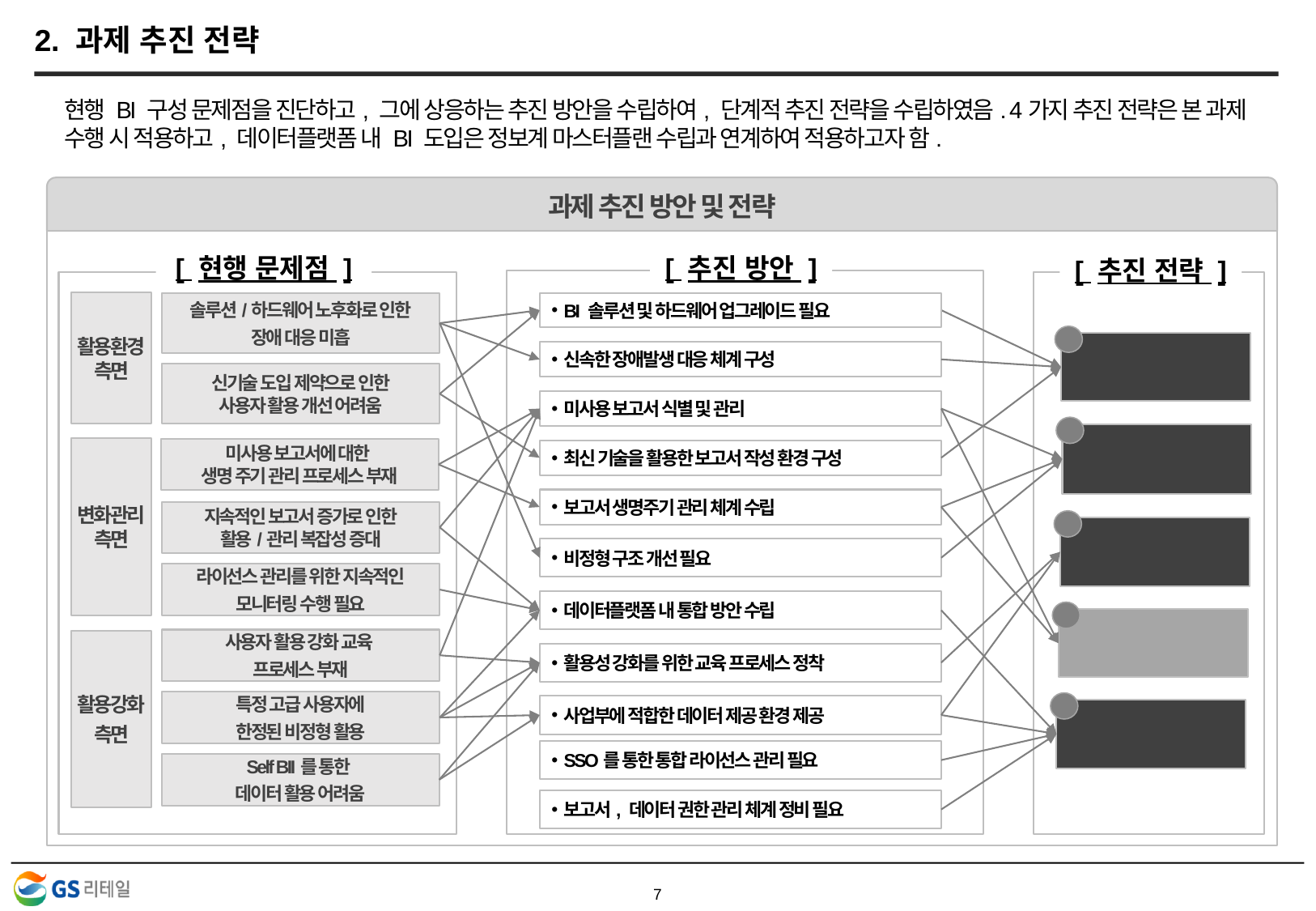

# 2. 과제 추진 전략
현행 BI 구성 문제점을 진단하고, 그에 상응하는 추진 방안을 수립하여, 단계적 추진 전략을 수립하였음. 4가지 추진 전략은 본 과제 수행 시 적용하고, 데이터플랫폼 내 BI 도입은 정보계 마스터플랜 수립과 연계하여 적용하고자 함.
과제 추진 방안 및 전략

[ 현행 문제점 ]
[ 추진 방안 ]
[ 추진 전략 ]

활용환경
측면
BI 솔루션 및 하드웨어 업그레이드 필요
솔루션/하드웨어 노후화로 인한
장애 대응 미흡
1
솔루션 및 하드웨어
업그레이드
신속한 장애발생 대응 체계 구성
신기술 도입 제약으로 인한
사용자 활용 개선 어려움
미사용 보고서 식별 및 관리
2
보고서 관리
관리/구조 개선
변화관리
측면
미사용 보고서에 대한
생명 주기 관리 프로세스 부재
최신 기술을 활용한 보고서 작성 환경 구성
보고서 생명주기 관리 체계 수립
지속적인 보고서 증가로 인한
활용/관리 복잡성 증대
3
BI 교육 방안
수립
비정형 구조 개선 필요
라이선스 관리를 위한 지속적인
모니터링 수행 필요
데이터플랫폼 내 통합 방안 수립
4
BI 보고서
관리 체계 수립
사용자 활용 강화 교육
프로세스 부재
활용강화
측면
활용성 강화를 위한 교육 프로세스 정착
특정 고급 사용자에
한정된 비정형 활용
5
사업부에 적합한 데이터 제공 환경 제공
데이터플랫폼 내
BI 구성
SSO를 통한 통합 라이선스 관리 필요
Self BII를 통한
데이터 활용 어려움
보고서, 데이터 권한 관리 체계 정비 필요